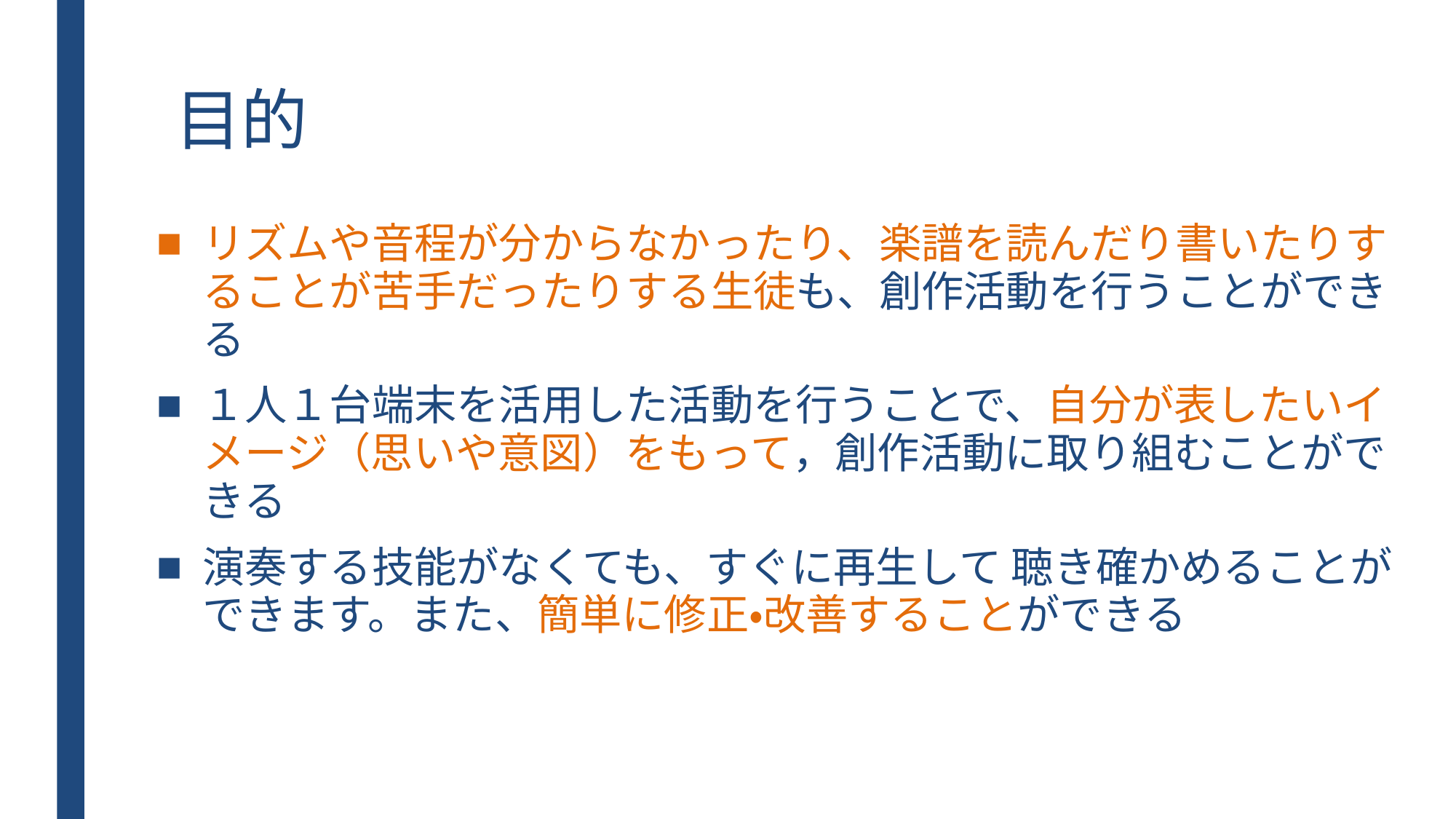

# 目的
リズムや音程が分からなかったり、楽譜を読んだり書いたりすることが苦手だったりする生徒も、創作活動を行うことができる
１人１台端末を活用した活動を行うことで、自分が表したいイメージ（思いや意図）をもって，創作活動に取り組むことができる
演奏する技能がなくても、すぐに再生して 聴き確かめることができます。また、簡単に修正・改善することができる